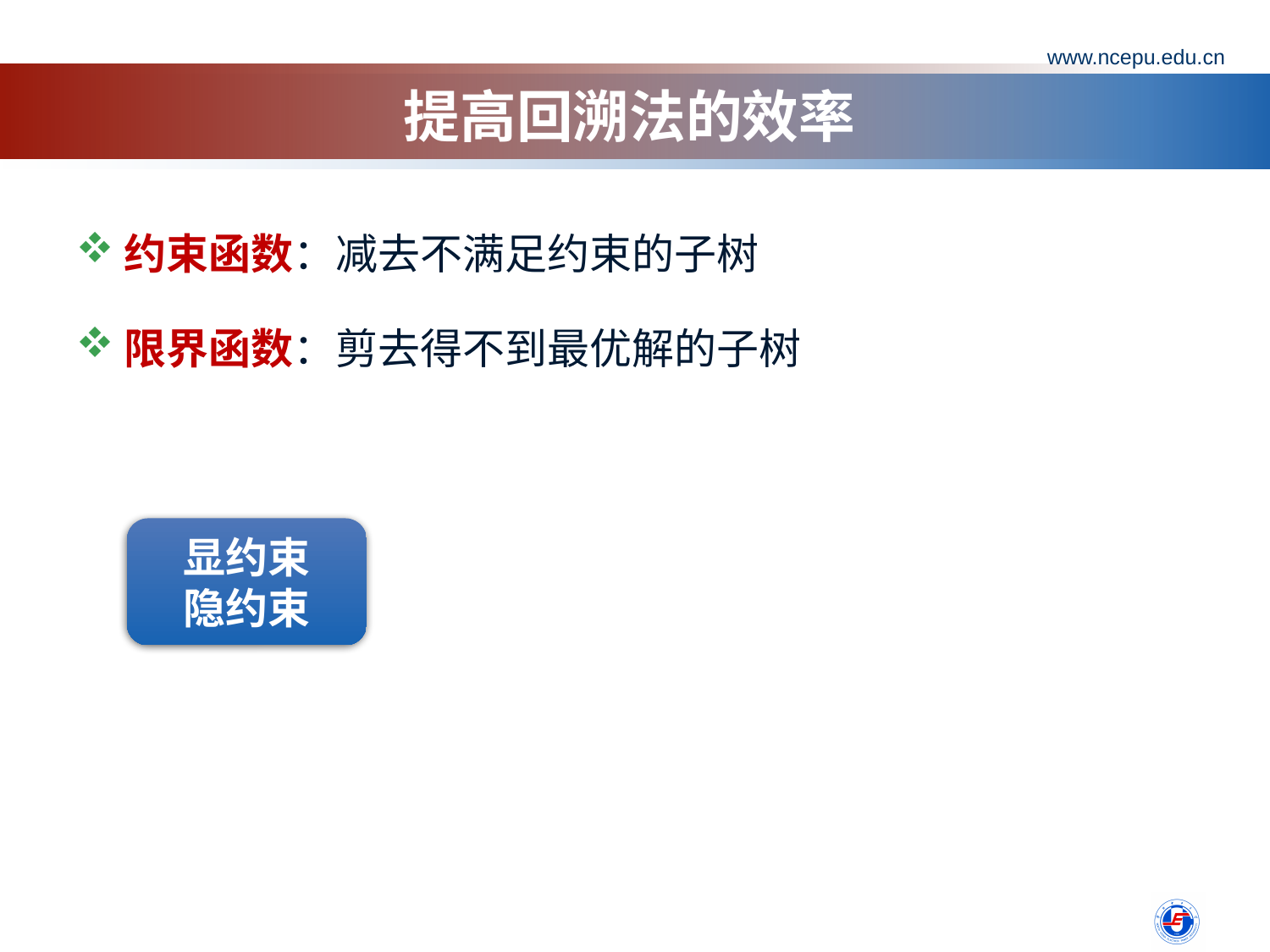

www.ncepu.edu.cn
# 提高回溯法的效率
约束函数：减去不满足约束的子树
限界函数：剪去得不到最优解的子树

显约束
隐约束